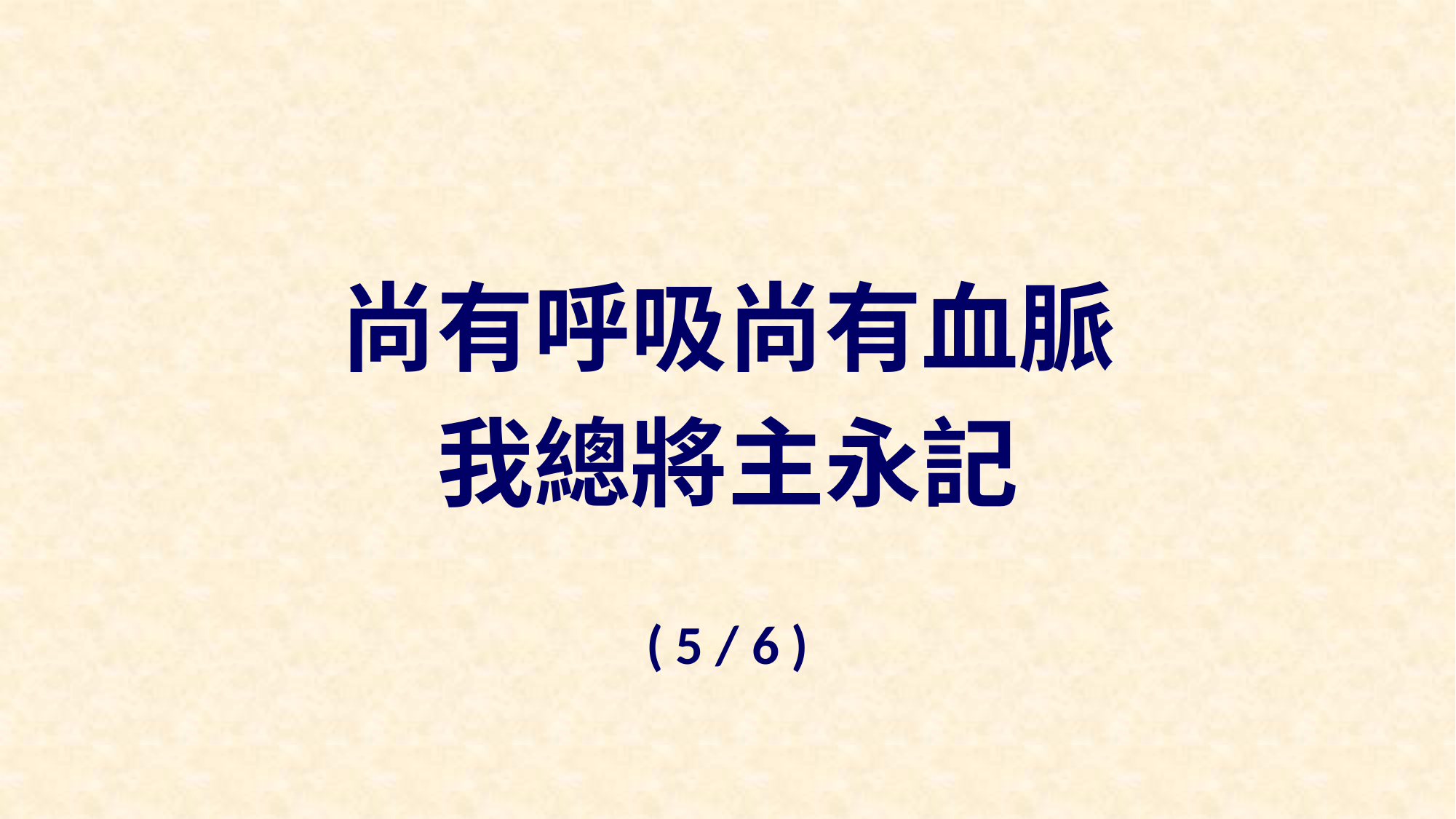

尚有呼吸尚有血脈
我總將主永記
( 5 / 6 )